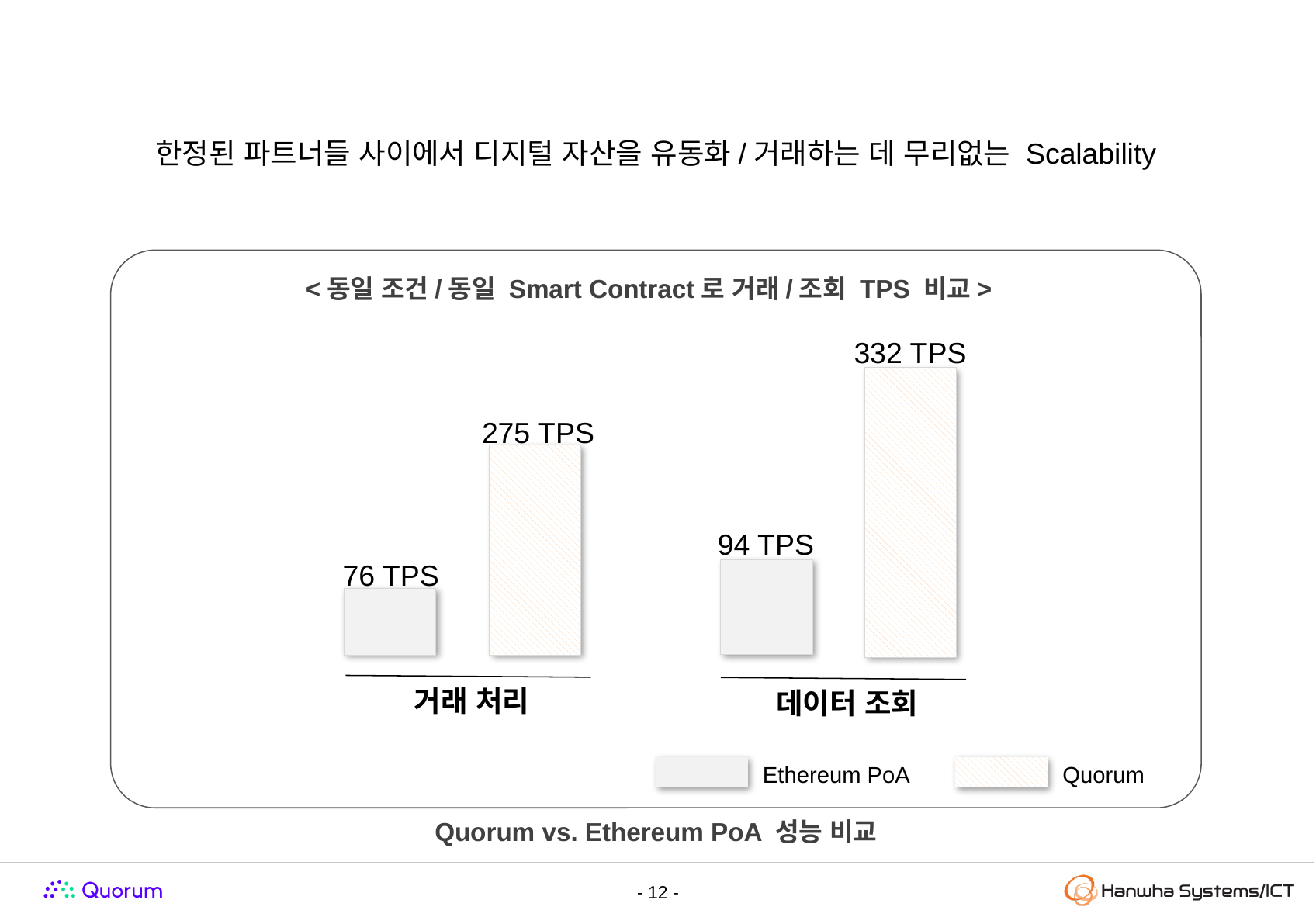

한정된 파트너들 사이에서 디지털 자산을 유동화/거래하는 데 무리없는 Scalability

<동일 조건/동일 Smart Contract로 거래/조회 TPS 비교>
332 TPS

275 TPS

94 TPS
76 TPS

거래 처리
데이터 조회
Ethereum PoA

Quorum

Quorum vs. Ethereum PoA 성능 비교